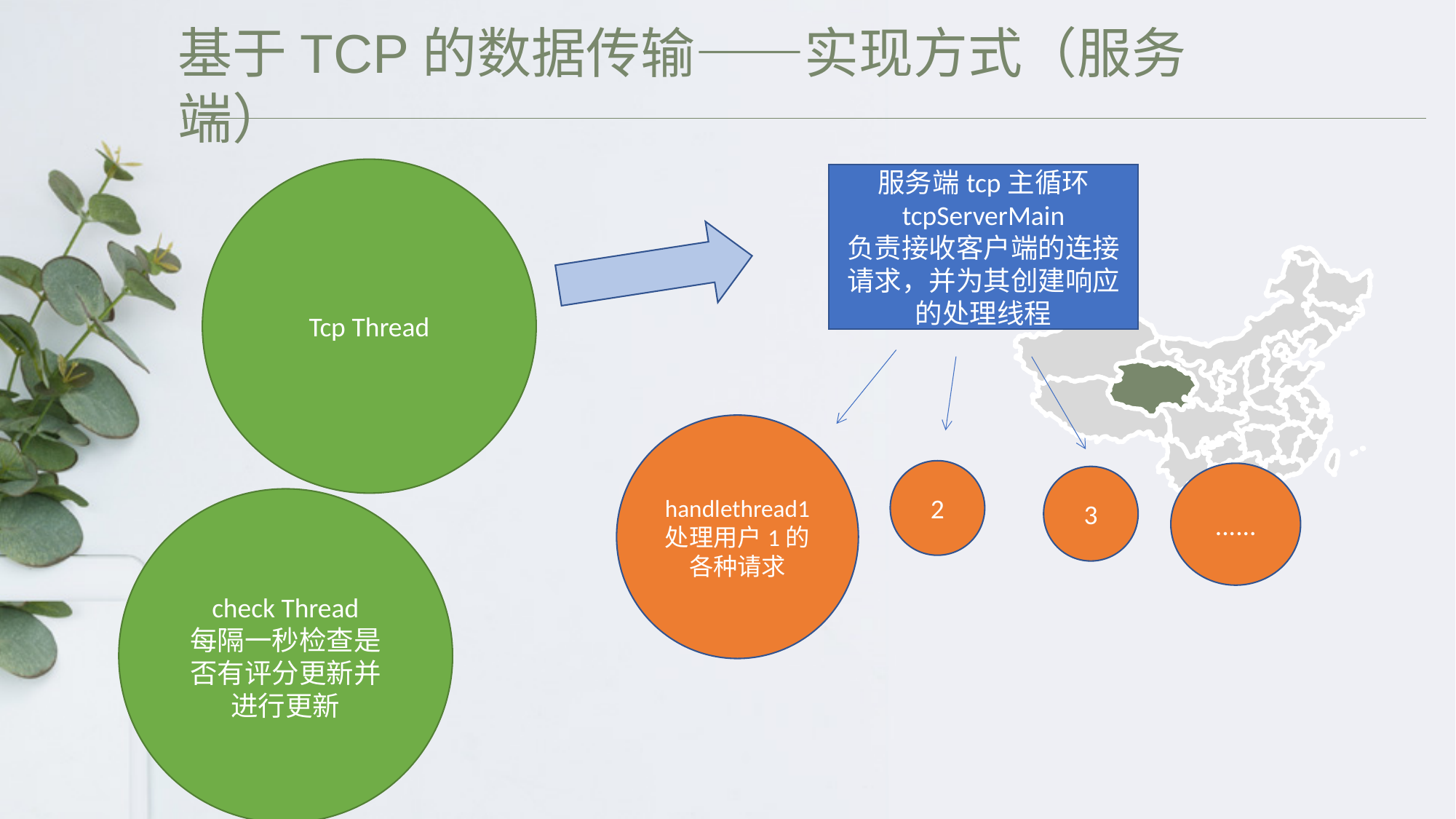

基于TCP的数据传输——实现方式（服务端）

Tcp Thread
服务端tcp主循环
tcpServerMain
负责接收客户端的连接请求，并为其创建响应的处理线程

handlethread1
处理用户1的各种请求
2
......
3
check Thread
每隔一秒检查是否有评分更新并进行更新